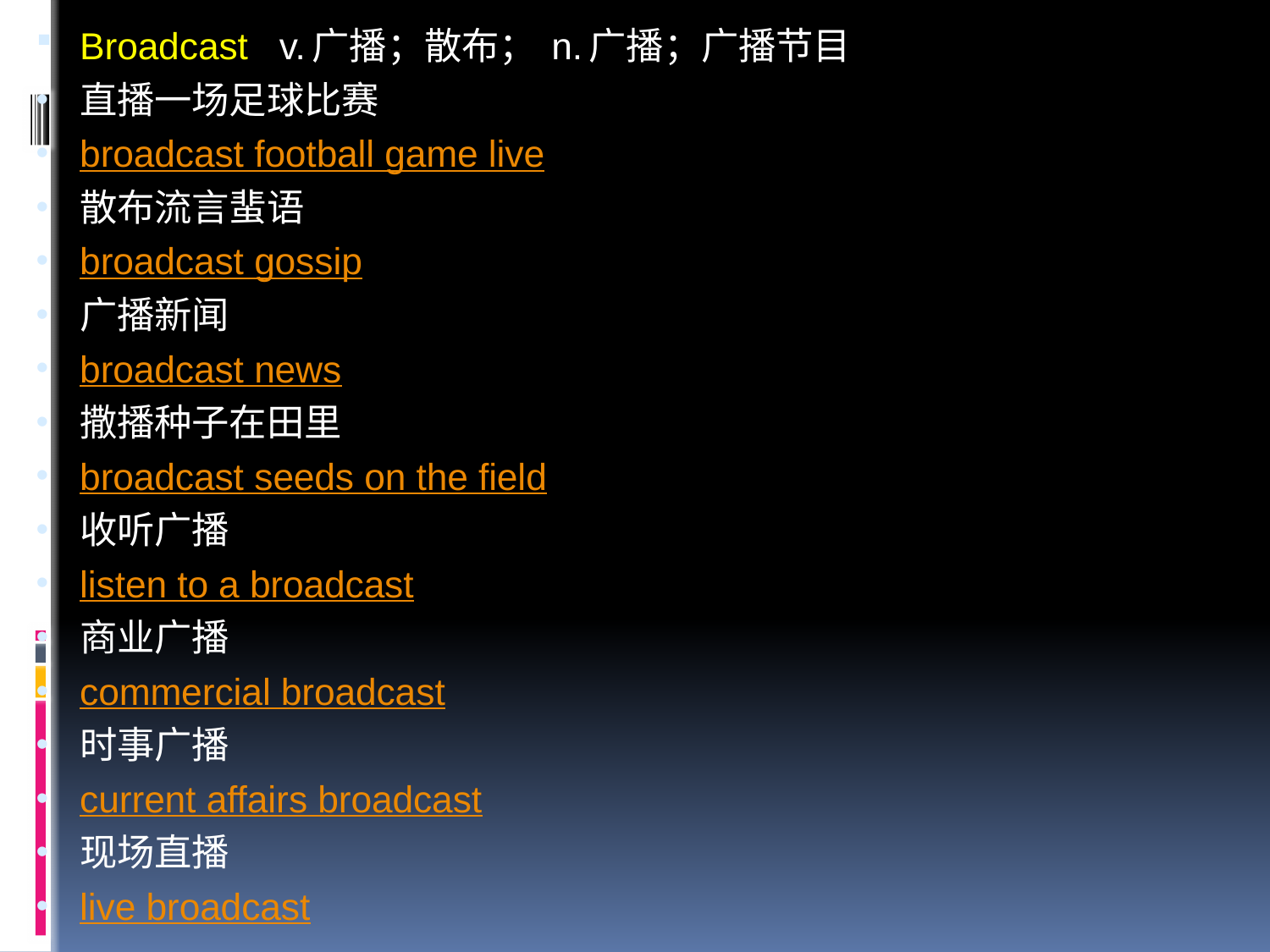

Broadcast   v.广播；散布； n.广播；广播节目
直播一场足球比赛
broadcast football game live
散布流言蜚语
broadcast gossip
广播新闻
broadcast news
撒播种子在田里
broadcast seeds on the field
收听广播
listen to a broadcast
商业广播
commercial broadcast
时事广播
current affairs broadcast
现场直播
live broadcast